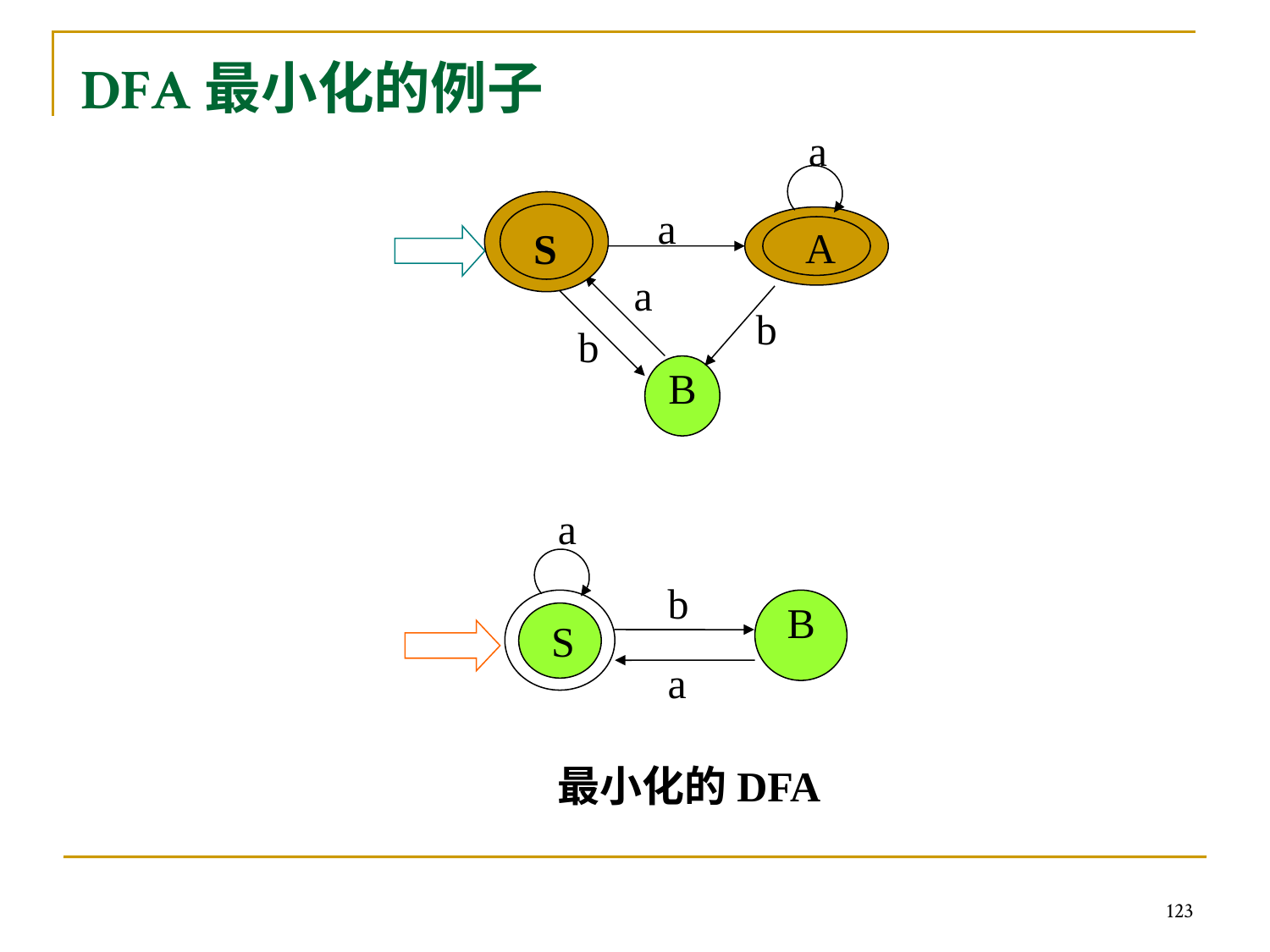

# DFA最小化的例子
   a

a

A
  S

a

b
b

B

a

b

B

S

a

最小化的DFA
123